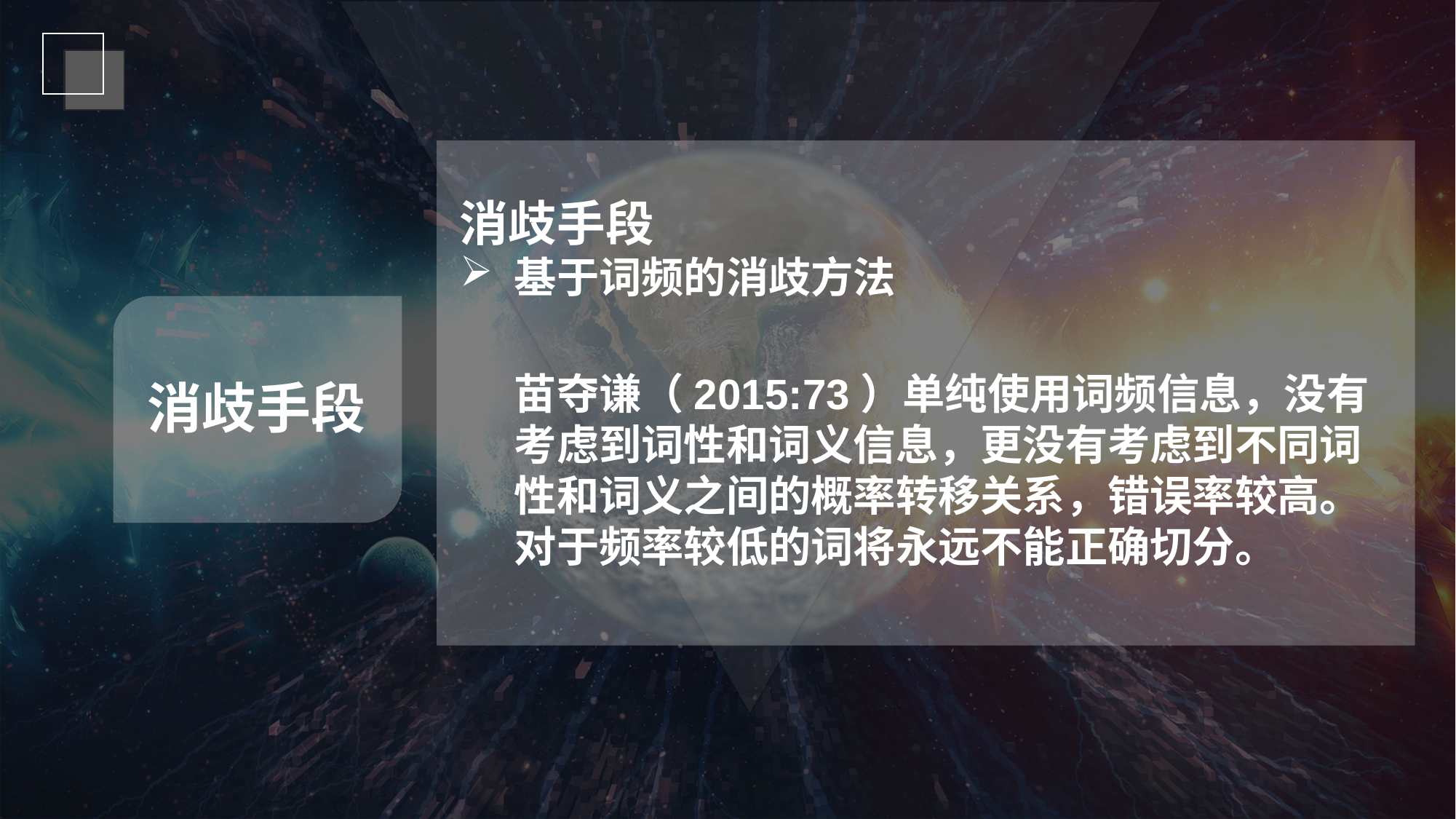

消歧手段
基于词频的消歧方法

苗夺谦（2015:73）单纯使用词频信息，没有考虑到词性和词义信息，更没有考虑到不同词性和词义之间的概率转移关系，错误率较高。对于频率较低的词将永远不能正确切分。

消歧手段